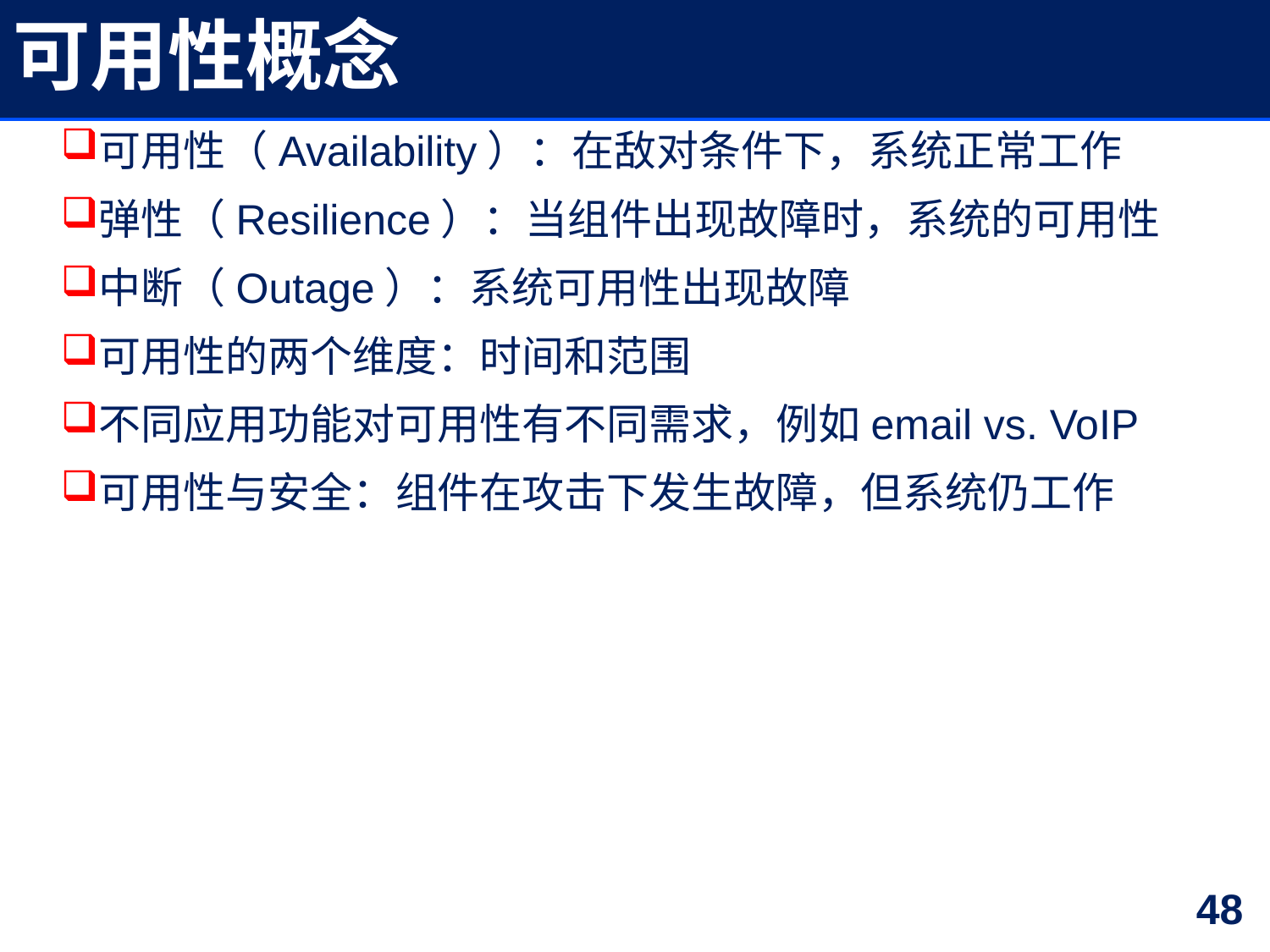

# 可用性概念
可用性（Availability）：在敌对条件下，系统正常工作
弹性（Resilience）：当组件出现故障时，系统的可用性
中断（Outage）：系统可用性出现故障
可用性的两个维度：时间和范围
不同应用功能对可用性有不同需求，例如email vs. VoIP
可用性与安全：组件在攻击下发生故障，但系统仍工作

48